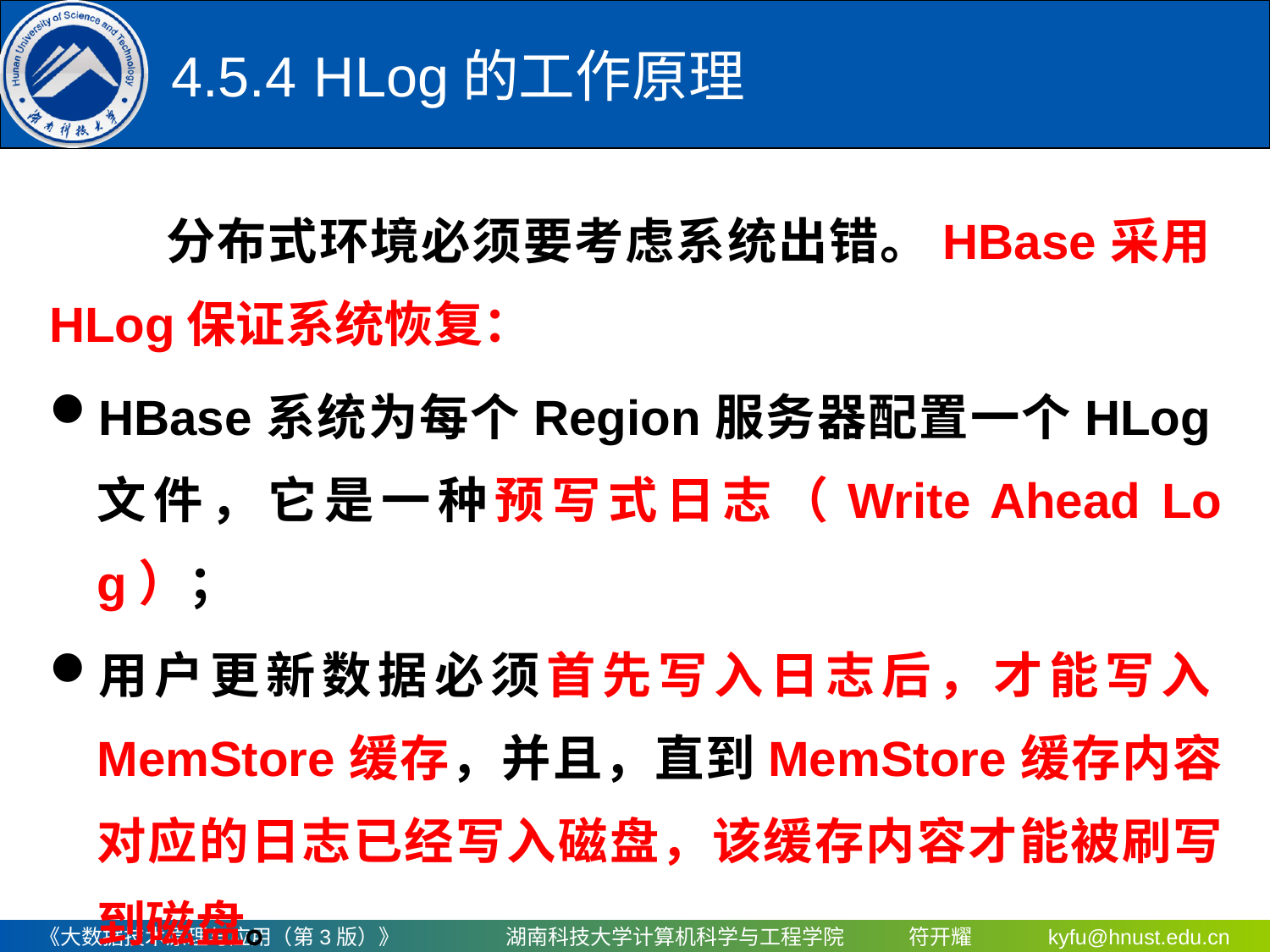

# 4.5.4	 HLog的工作原理
        分布式环境必须要考虑系统出错。HBase采用HLog保证系统恢复：
HBase系统为每个Region服务器配置一个HLog文件，它是一种预写式日志（Write Ahead Log）；
用户更新数据必须首先写入日志后，才能写入MemStore缓存，并且，直到MemStore缓存内容对应的日志已经写入磁盘，该缓存内容才能被刷写到磁盘。